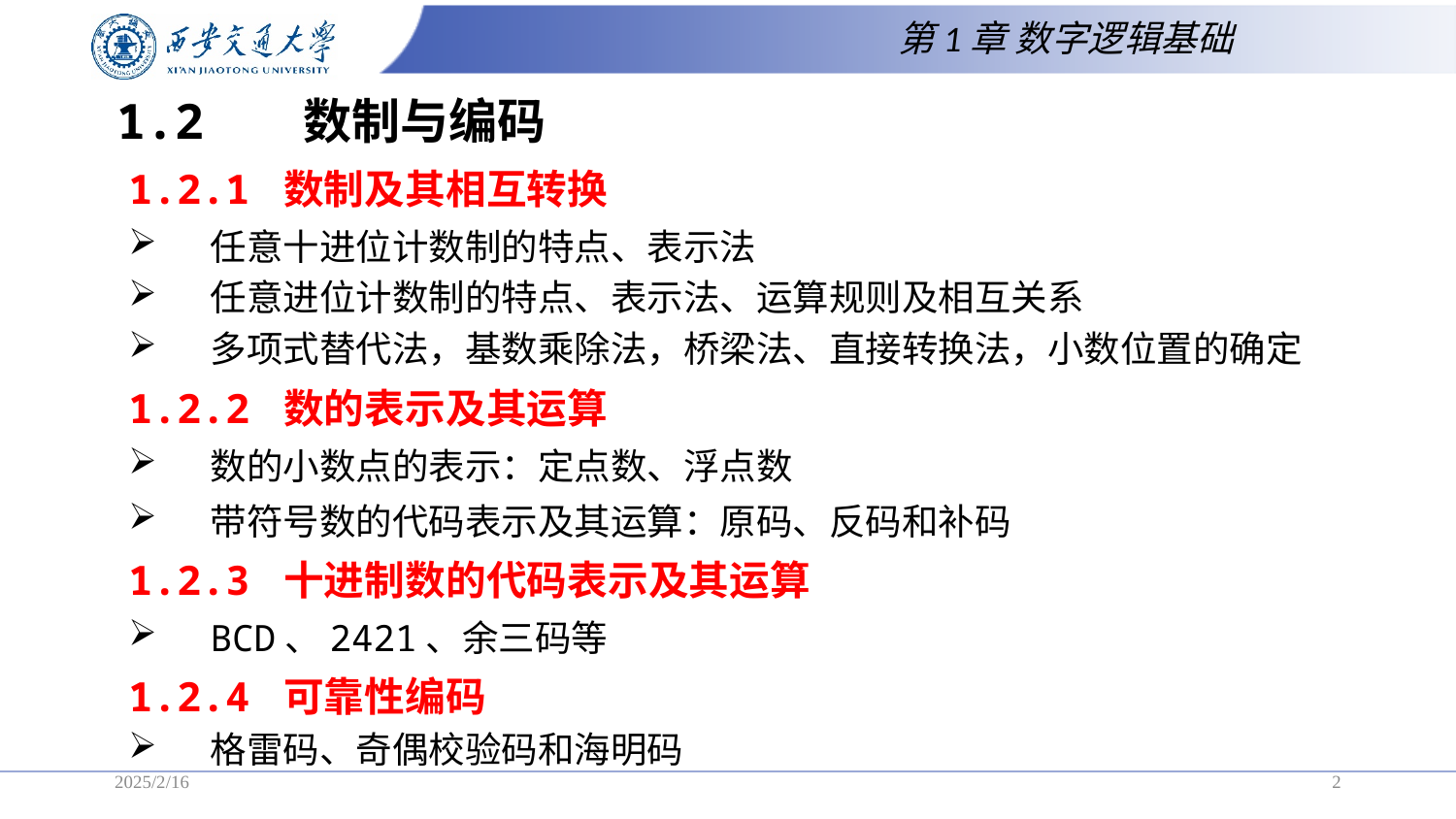

第1章 数字逻辑基础
# 1.2   数制与编码
1.2.1 数制及其相互转换
任意十进位计数制的特点、表示法
任意进位计数制的特点、表示法、运算规则及相互关系
多项式替代法，基数乘除法，桥梁法、直接转换法，小数位置的确定
1.2.2 数的表示及其运算
数的小数点的表示：定点数、浮点数
带符号数的代码表示及其运算：原码、反码和补码
1.2.3 十进制数的代码表示及其运算
BCD、2421、余三码等
1.2.4 可靠性编码
格雷码、奇偶校验码和海明码
2025/2/16
2